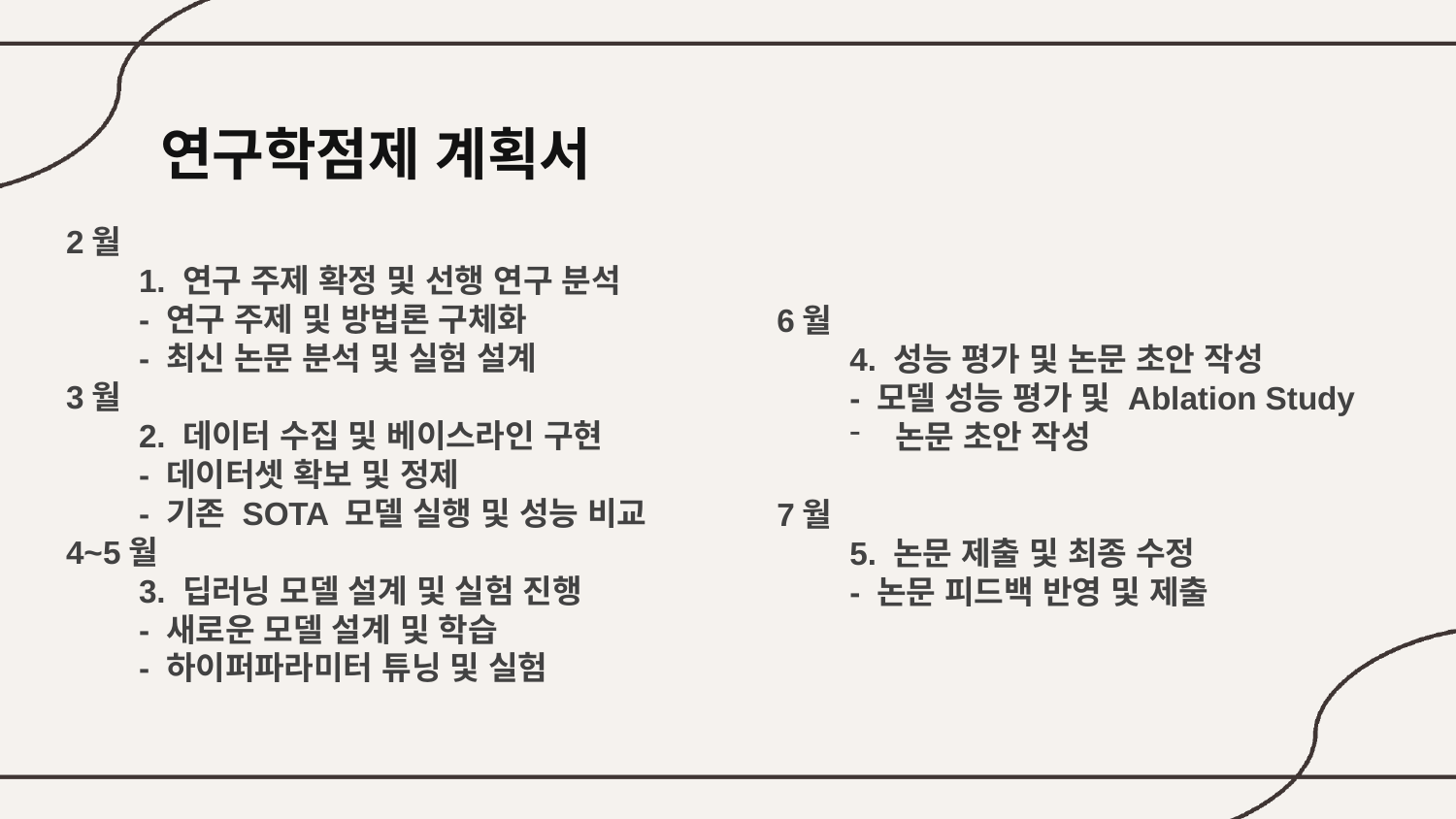

연구학점제 계획서
2월
1. 연구 주제 확정 및 선행 연구 분석
- 연구 주제 및 방법론 구체화
- 최신 논문 분석 및 실험 설계
3월
2. 데이터 수집 및 베이스라인 구현
- 데이터셋 확보 및 정제
- 기존 SOTA 모델 실행 및 성능 비교
4~5월
3. 딥러닝 모델 설계 및 실험 진행
- 새로운 모델 설계 및 학습
- 하이퍼파라미터 튜닝 및 실험
6월
4. 성능 평가 및 논문 초안 작성
- 모델 성능 평가 및 Ablation Study
논문 초안 작성

7월
5. 논문 제출 및 최종 수정
- 논문 피드백 반영 및 제출